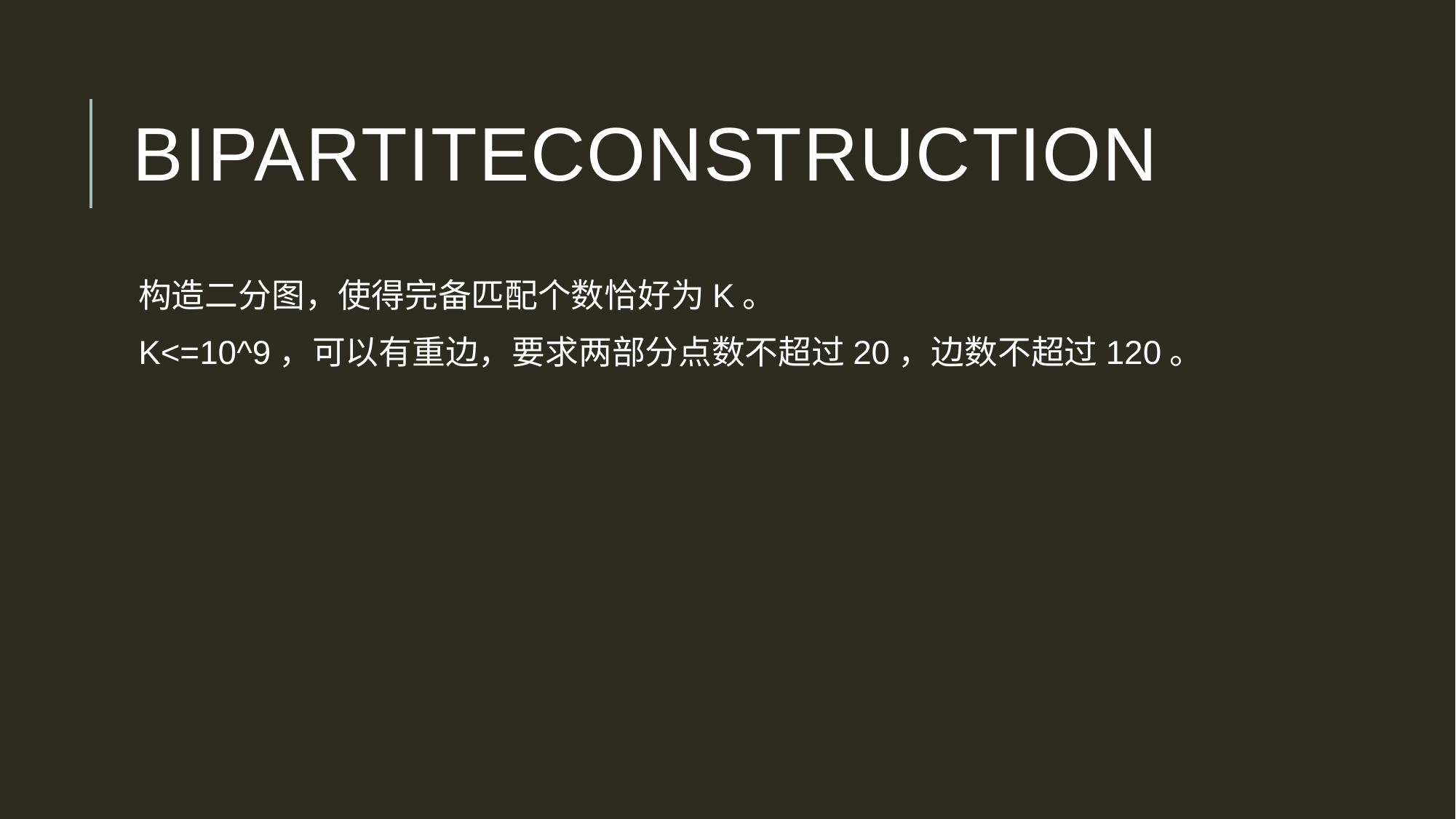

# BipartiteConstruction
构造二分图，使得完备匹配个数恰好为K。
K<=10^9，可以有重边，要求两部分点数不超过20，边数不超过120。